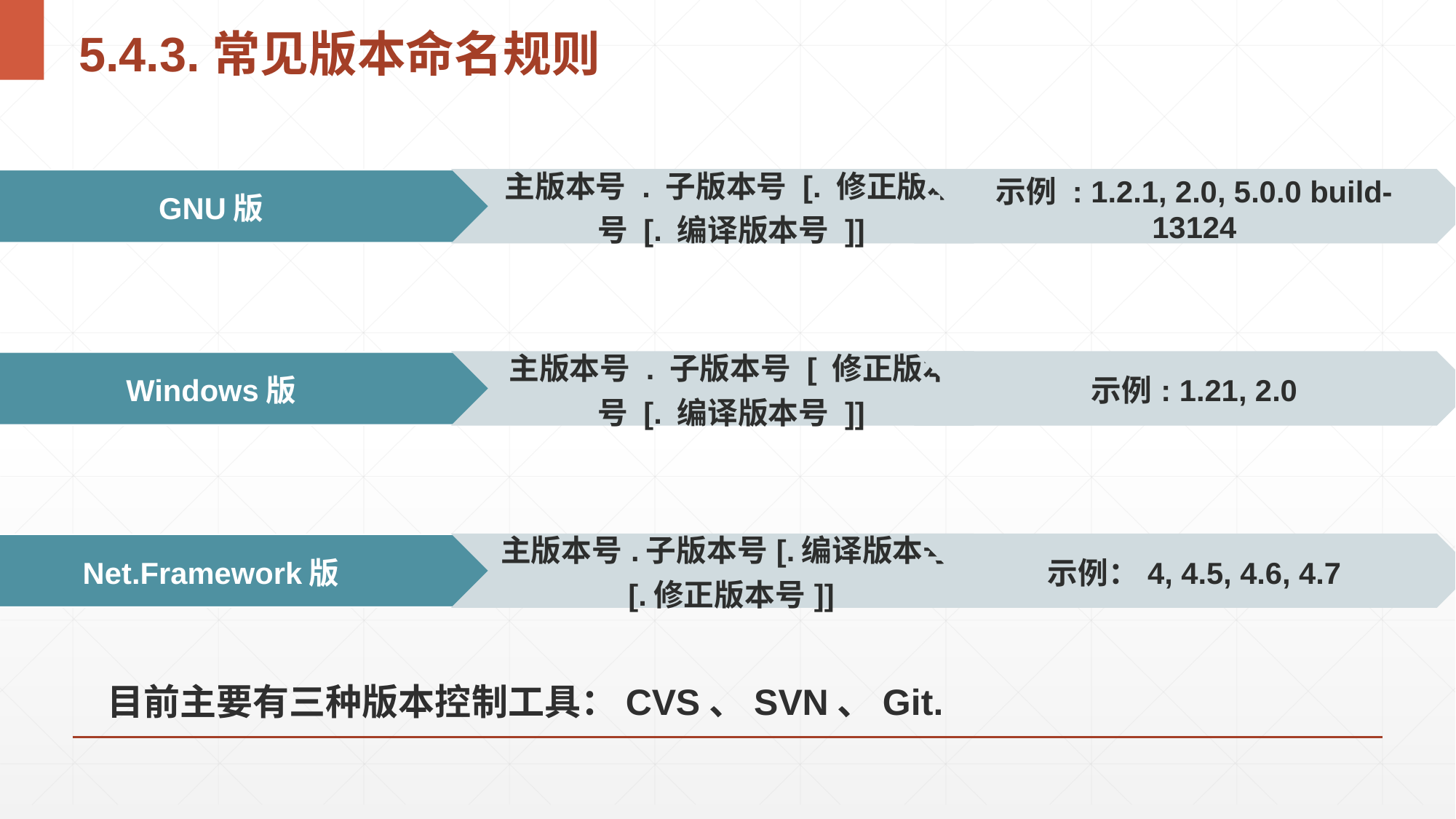

# 5.4.3.常见版本命名规则

GNU版
主版本号 . 子版本号 [. 修正版本号 [. 编译版本号 ]]
示例 : 1.2.1, 2.0, 5.0.0 build-13124
Net.Framework版
Windows版
主版本号 . 子版本号 [ 修正版本号 [. 编译版本号 ]]
示例: 1.21, 2.0
主版本号.子版本号[.编译版本号[.修正版本号]]
示例：4, 4.5, 4.6, 4.7
目前主要有三种版本控制工具：CVS、SVN、Git.